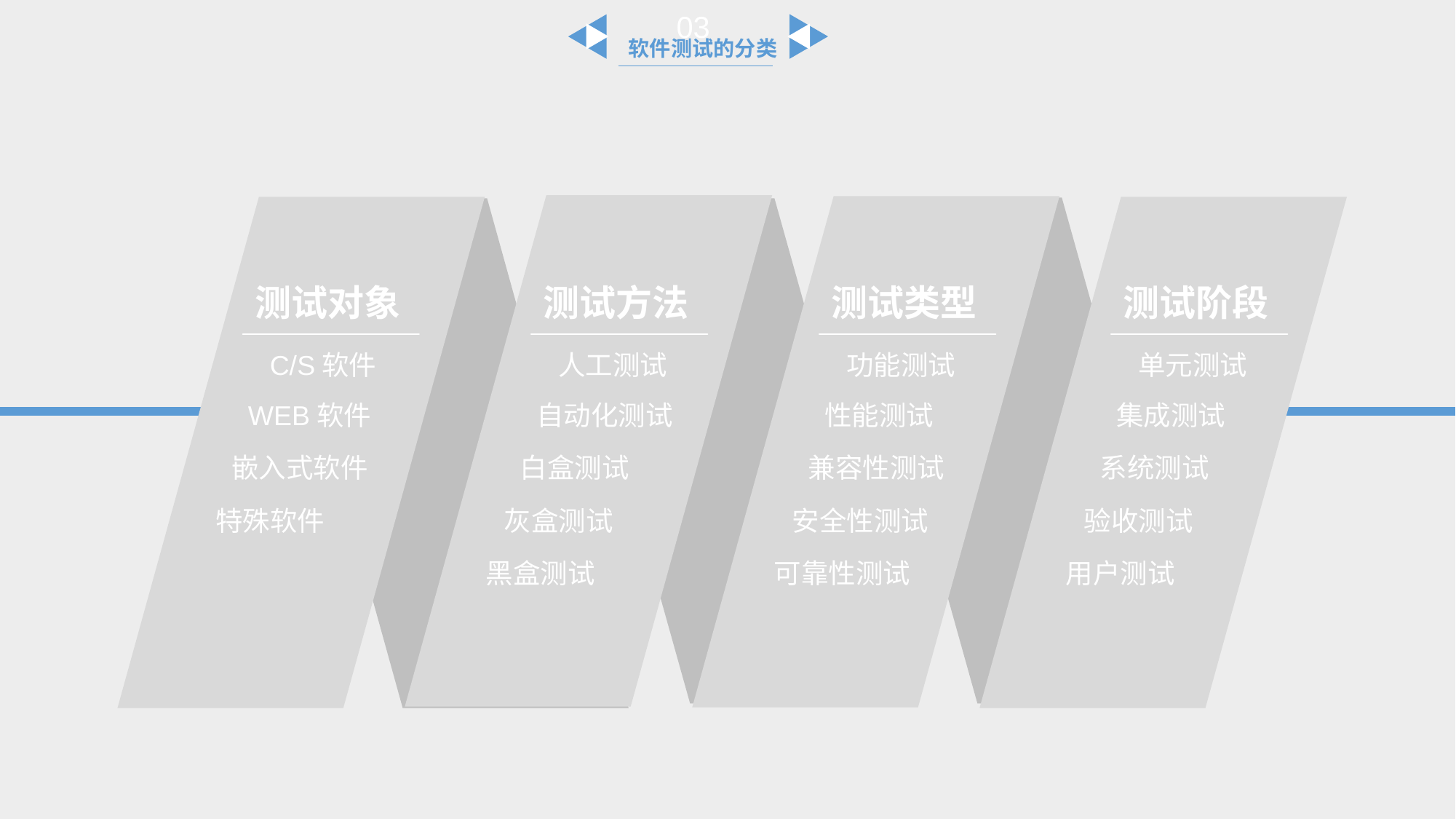

03

软件测试的分类

测试方法
人工测试
自动化测试
白盒测试
灰盒测试
黑盒测试

测试类型
功能测试
性能测试
兼容性测试
安全性测试
可靠性测试

测试对象
C/S软件
WEB软件
嵌入式软件
特殊软件

测试阶段
单元测试
集成测试
系统测试
验收测试
用户测试